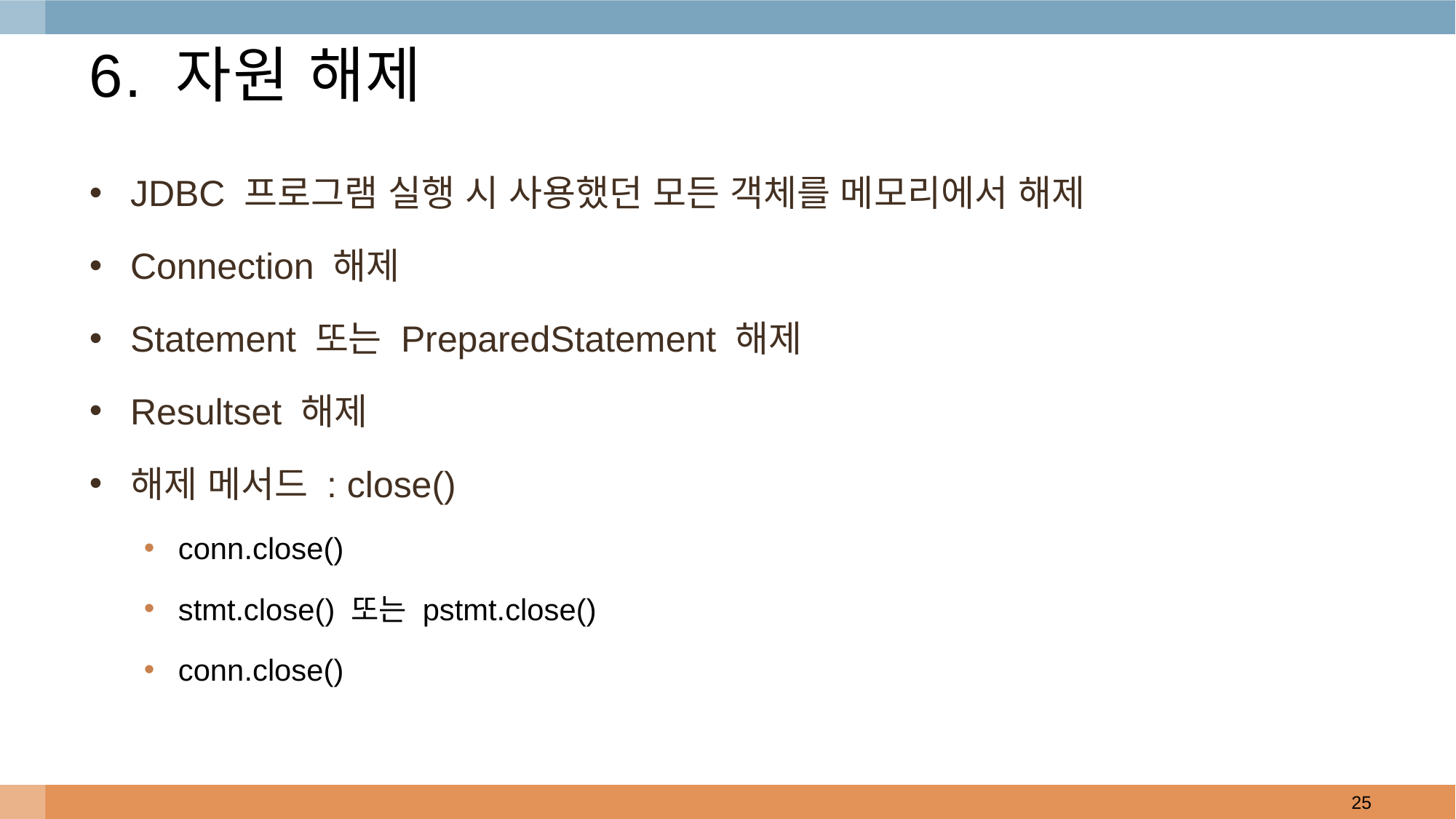

# 6. 자원 해제
JDBC 프로그램 실행 시 사용했던 모든 객체를 메모리에서 해제
Connection 해제
Statement 또는 PreparedStatement 해제
Resultset 해제
해제 메서드 : close()
conn.close()
stmt.close() 또는 pstmt.close()
conn.close()
25